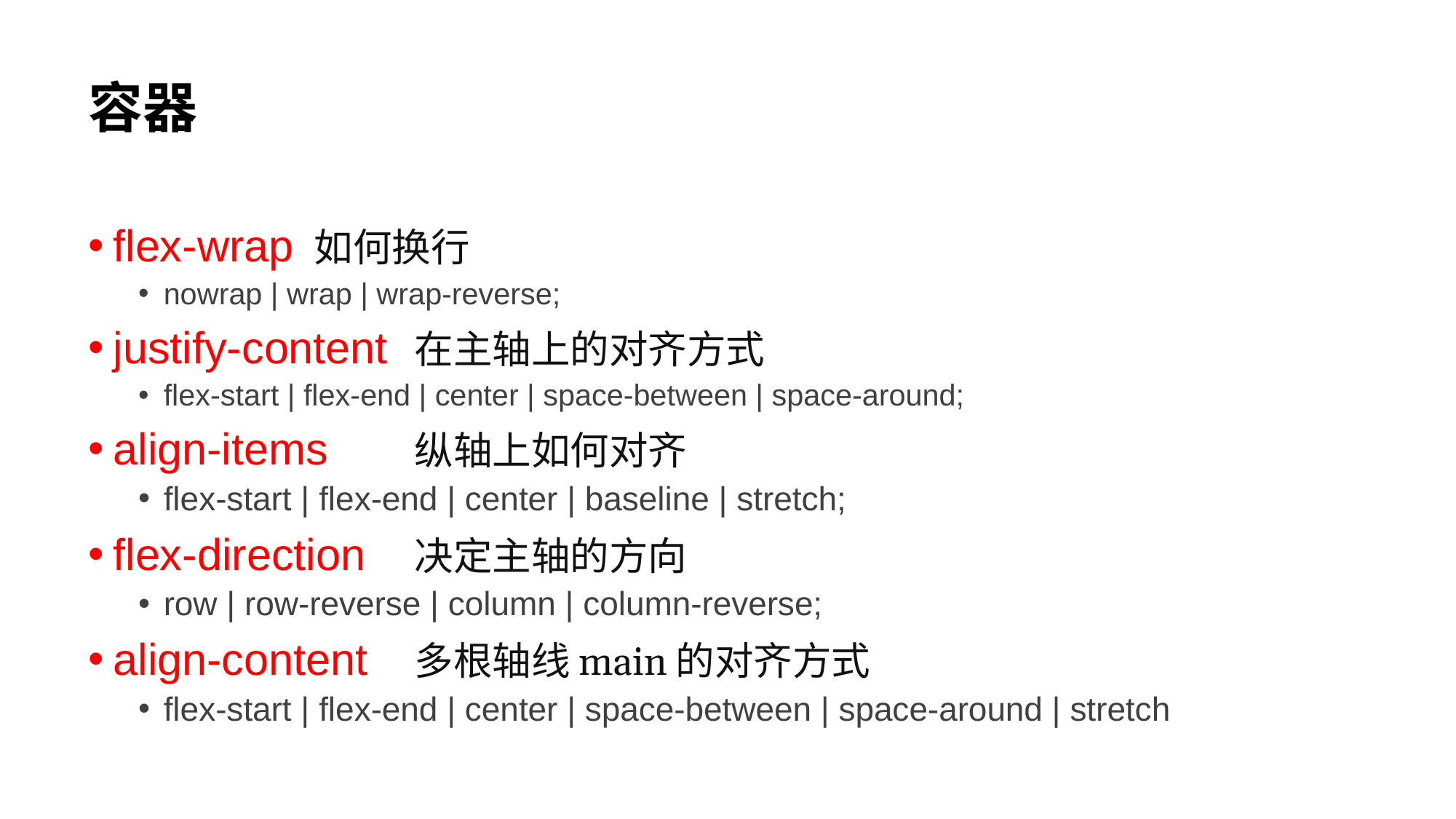

# 容器
flex-wrap 			如何换行
nowrap | wrap | wrap-reverse;
justify-content 		在主轴上的对齐方式
flex-start | flex-end | center | space-between | space-around;
align-items			纵轴上如何对齐
flex-start | flex-end | center | baseline | stretch;
flex-direction 			决定主轴的方向
row | row-reverse | column | column-reverse;
align-content			多根轴线main的对齐方式
flex-start | flex-end | center | space-between | space-around | stretch